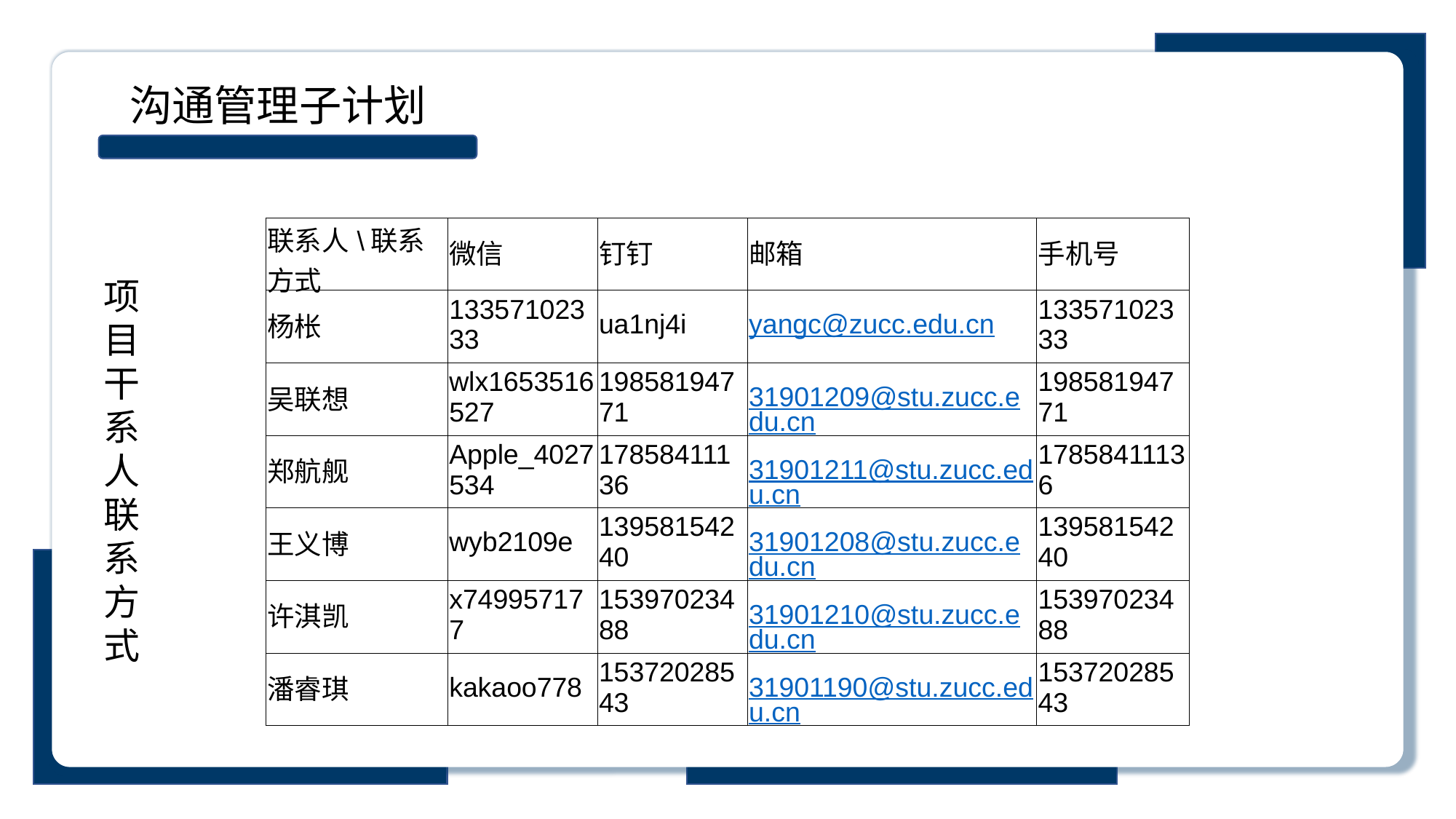

沟通管理子计划

| 联系人\联系方式 | 微信 | 钉钉 | 邮箱 | 手机号 |
| --- | --- | --- | --- | --- |
| 杨枨 | 13357102333 | ua1nj4i | yangc@zucc.edu.cn | 13357102333 |
| 吴联想 | wlx1653516527 | 19858194771 | 31901209@stu.zucc.edu.cn | 19858194771 |
| 郑航舰 | Apple\_4027534 | 17858411136 | 31901211@stu.zucc.edu.cn | 17858411136 |
| 王义博 | wyb2109e | 13958154240 | 31901208@stu.zucc.edu.cn | 13958154240 |
| 许淇凯 | x749957177 | 15397023488 | 31901210@stu.zucc.edu.cn | 15397023488 |
| 潘睿琪 | kakaoo778 | 15372028543 | 31901190@stu.zucc.edu.cn | 15372028543 |
项
目
干
系
人
联系方式